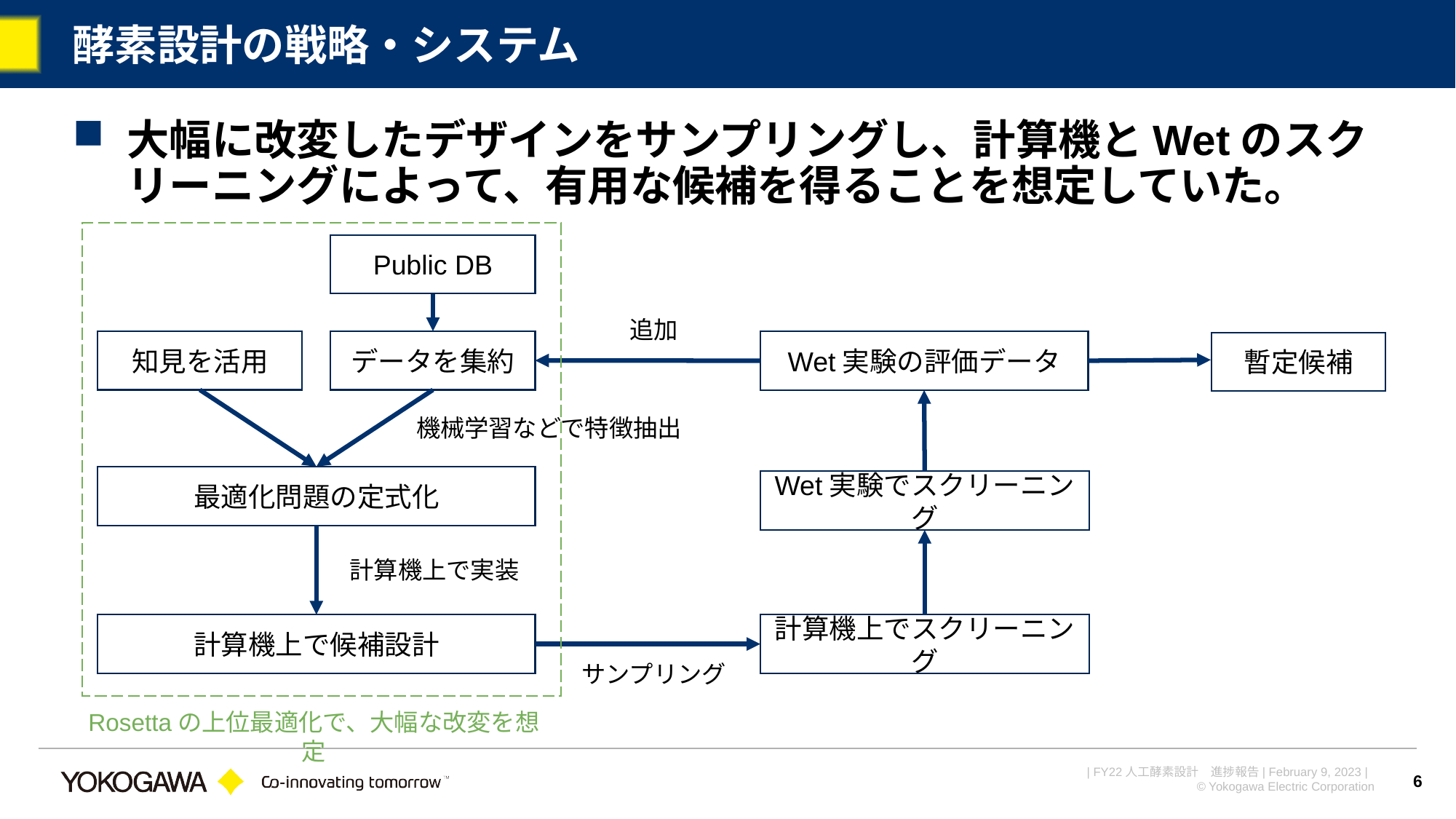

# 酵素設計の戦略・システム
大幅に改変したデザインをサンプリングし、計算機とWetのスクリーニングによって、有用な候補を得ることを想定していた。

Public DB
追加
知見を活用
データを集約
Wet実験の評価データ
暫定候補
機械学習などで特徴抽出
最適化問題の定式化
Wet実験でスクリーニング
計算機上で実装
計算機上でスクリーニング
計算機上で候補設計
サンプリング
Rosettaの上位最適化で、大幅な改変を想定
6